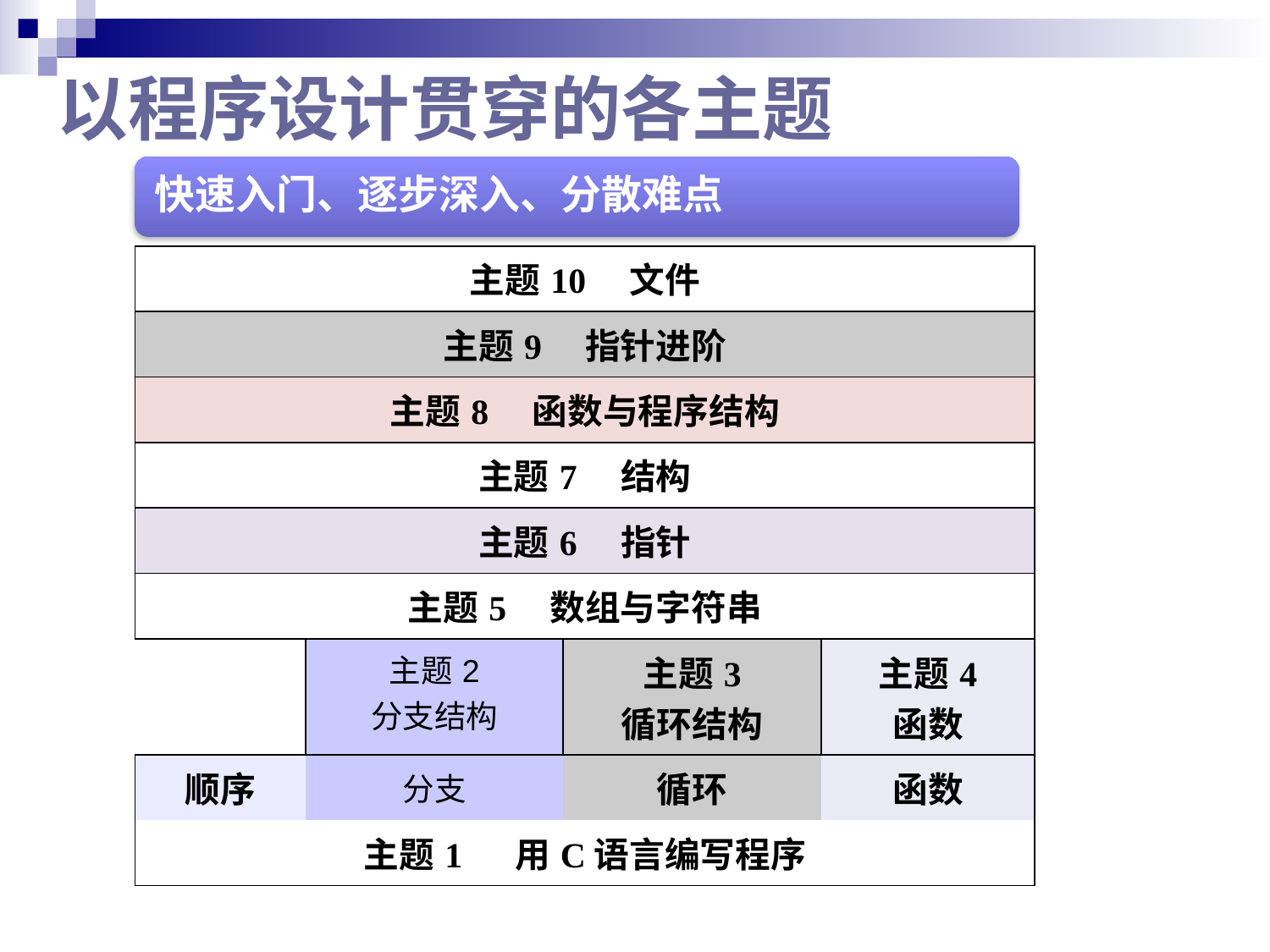

以程序设计贯穿的各主题
快速入门、逐步深入、分散难点
| 主题10 文件 |  |  |  |
| --- | --- | --- | --- |
| 主题9 指针进阶 |  |  |  |
| 主题8 函数与程序结构 |  |  |  |
| 主题7 结构 |  |  |  |
| 主题6 指针 |  |  |  |
| 主题5 数组与字符串 |  |  |  |
|  | 主题2 分支结构 | 主题3 循环结构 | 主题4 函数 |
| 顺序 | 分支 | 循环 | 函数 |
| 主题1 用C语言编写程序 |  |  |  |